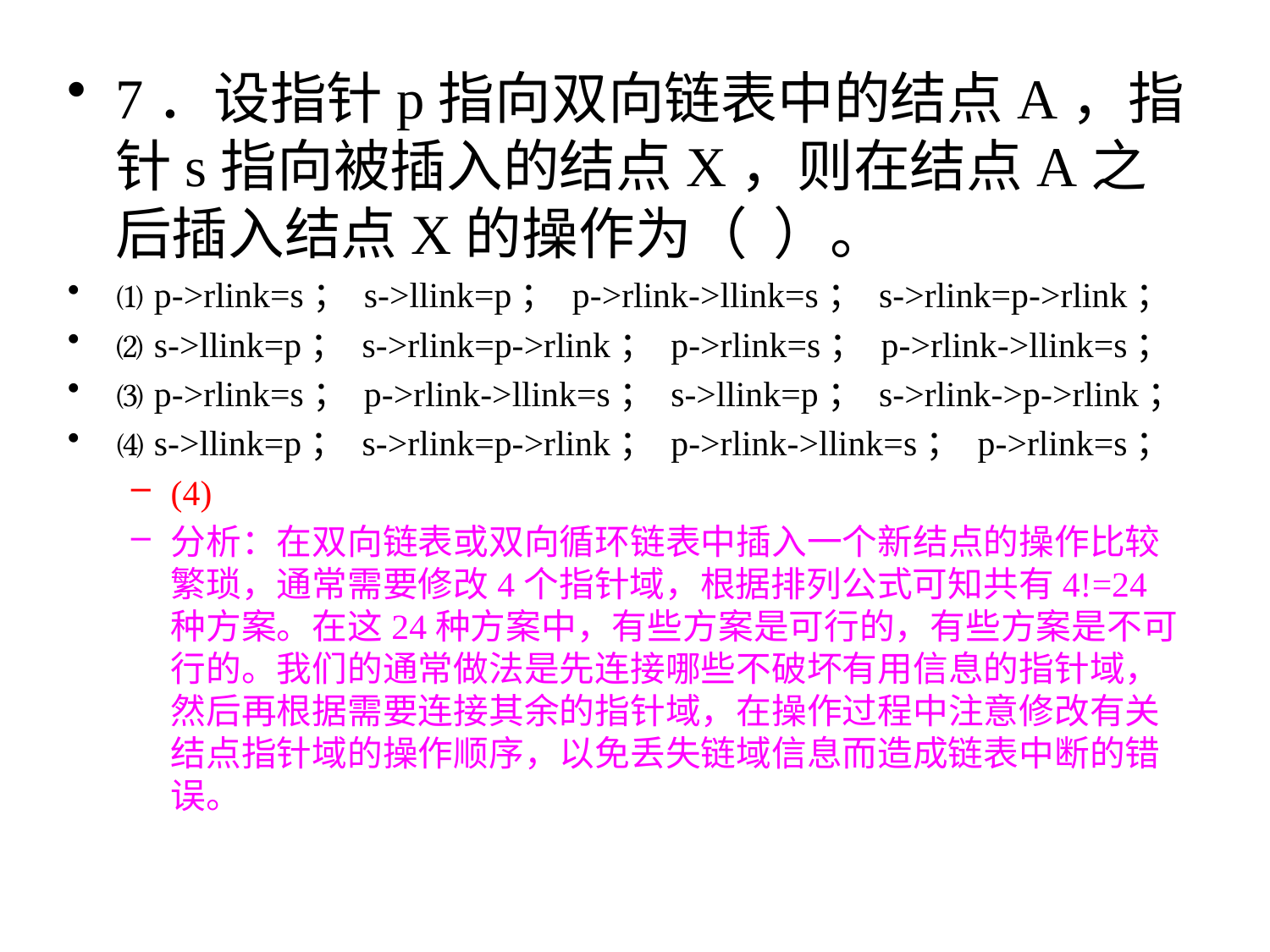

7．设指针p指向双向链表中的结点A，指针s指向被插入的结点X，则在结点A之后插入结点X的操作为（  ）。
⑴ p->rlink=s； s->llink=p； p->rlink->llink=s； s->rlink=p->rlink；
⑵ s->llink=p； s->rlink=p->rlink； p->rlink=s； p->rlink->llink=s；
⑶ p->rlink=s； p->rlink->llink=s； s->llink=p； s->rlink->p->rlink；
⑷ s->llink=p； s->rlink=p->rlink； p->rlink->llink=s； p->rlink=s；
(4)
分析：在双向链表或双向循环链表中插入一个新结点的操作比较繁琐，通常需要修改4个指针域，根据排列公式可知共有4!=24种方案。在这24种方案中，有些方案是可行的，有些方案是不可行的。我们的通常做法是先连接哪些不破坏有用信息的指针域，然后再根据需要连接其余的指针域，在操作过程中注意修改有关结点指针域的操作顺序，以免丢失链域信息而造成链表中断的错误。